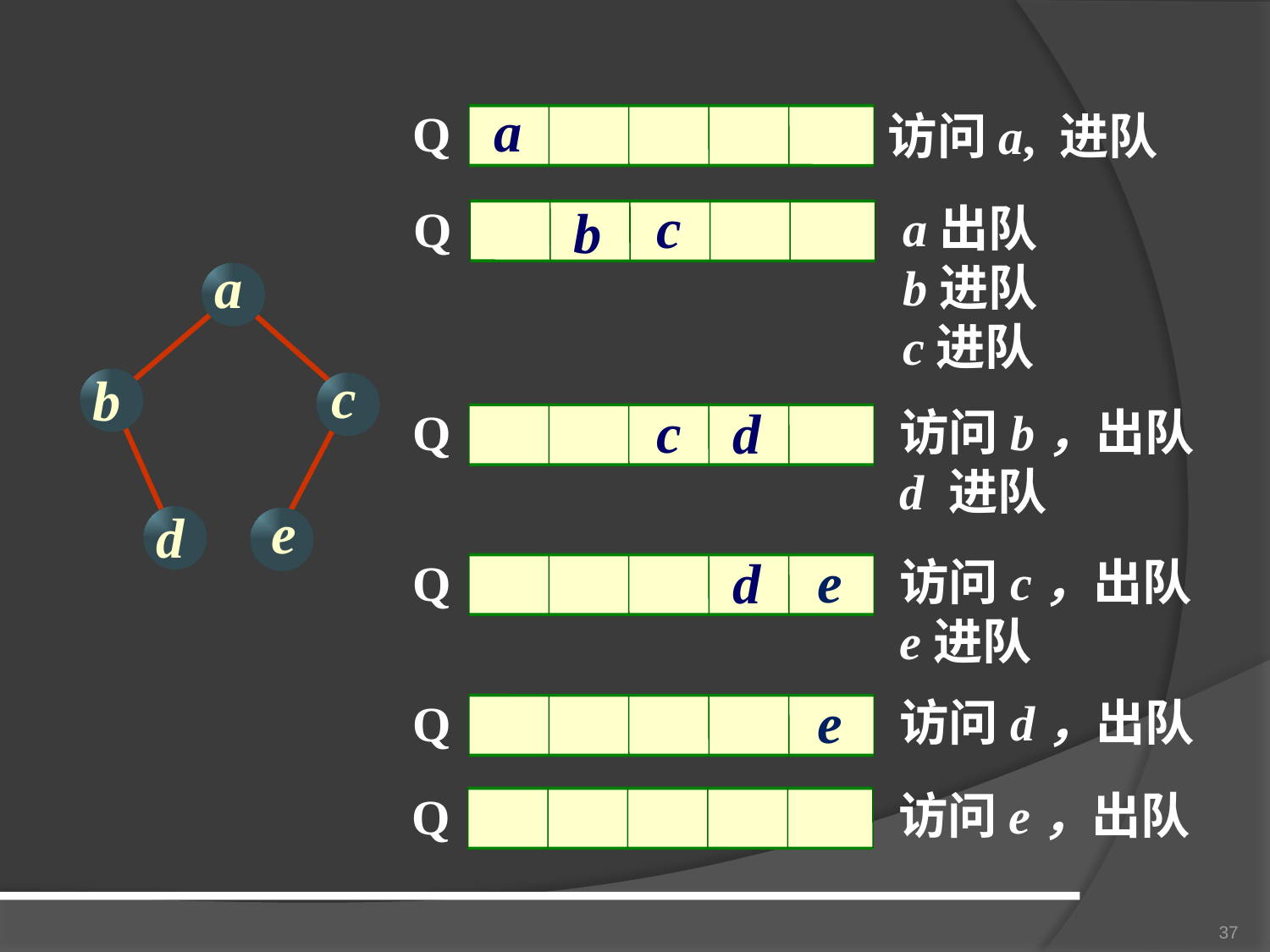

a
Q

访问a, 进队
c
a出队
b进队
c进队
b
Q

a

c
b

e
d

c
d
访问b，出队
d 进队
Q

e
d
访问c，出队
e进队
Q

e
访问d，出队
Q

访问e，出队
Q

37